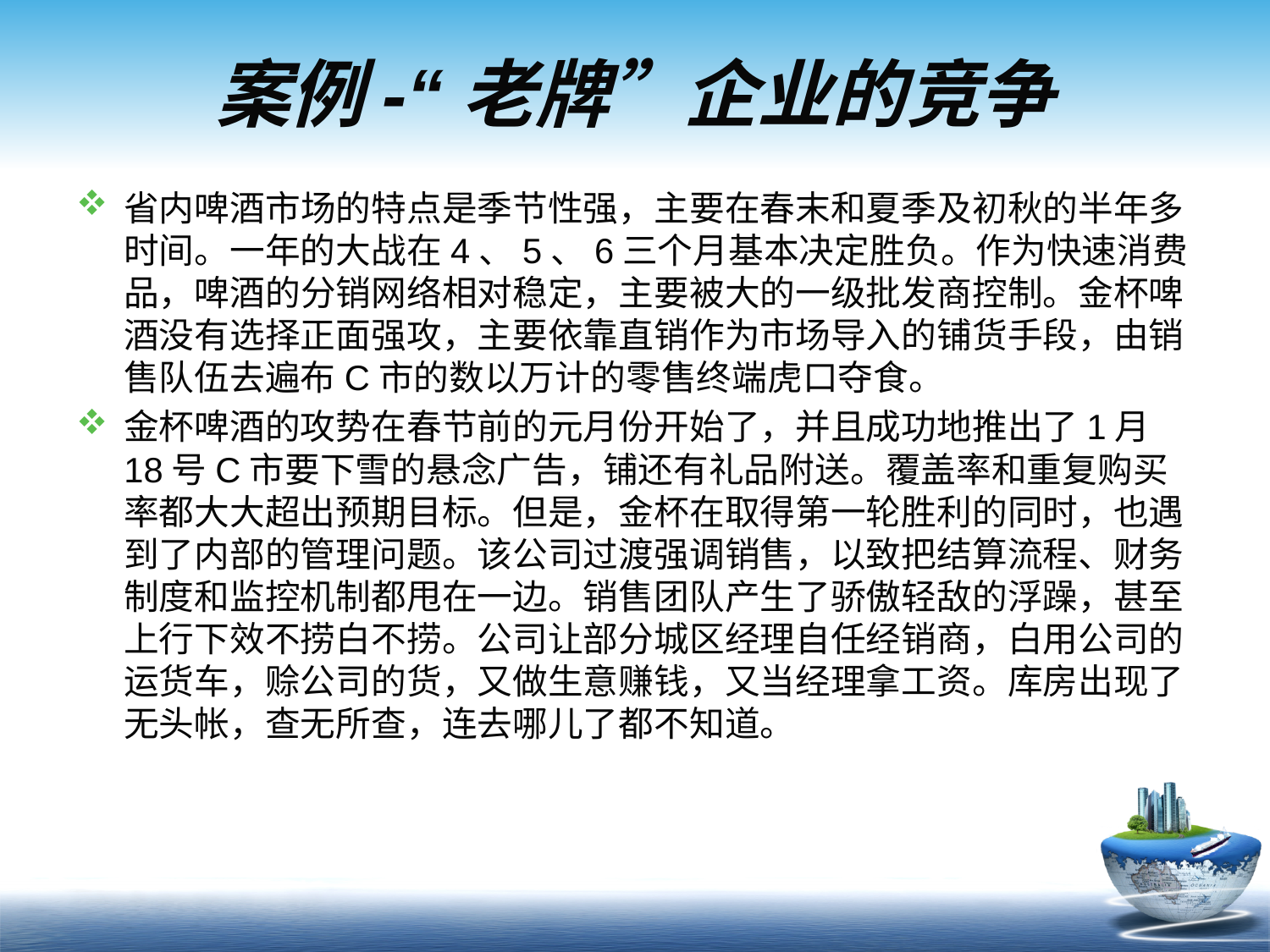

# 案例-“老牌”企业的竞争
省内啤酒市场的特点是季节性强，主要在春末和夏季及初秋的半年多时间。一年的大战在4、5、6三个月基本决定胜负。作为快速消费品，啤酒的分销网络相对稳定，主要被大的一级批发商控制。金杯啤酒没有选择正面强攻，主要依靠直销作为市场导入的铺货手段，由销售队伍去遍布C市的数以万计的零售终端虎口夺食。
金杯啤酒的攻势在春节前的元月份开始了，并且成功地推出了1月18号C市要下雪的悬念广告，铺还有礼品附送。覆盖率和重复购买率都大大超出预期目标。但是，金杯在取得第一轮胜利的同时，也遇到了内部的管理问题。该公司过渡强调销售，以致把结算流程、财务制度和监控机制都甩在一边。销售团队产生了骄傲轻敌的浮躁，甚至上行下效不捞白不捞。公司让部分城区经理自任经销商，白用公司的运货车，赊公司的货，又做生意赚钱，又当经理拿工资。库房出现了无头帐，查无所查，连去哪儿了都不知道。